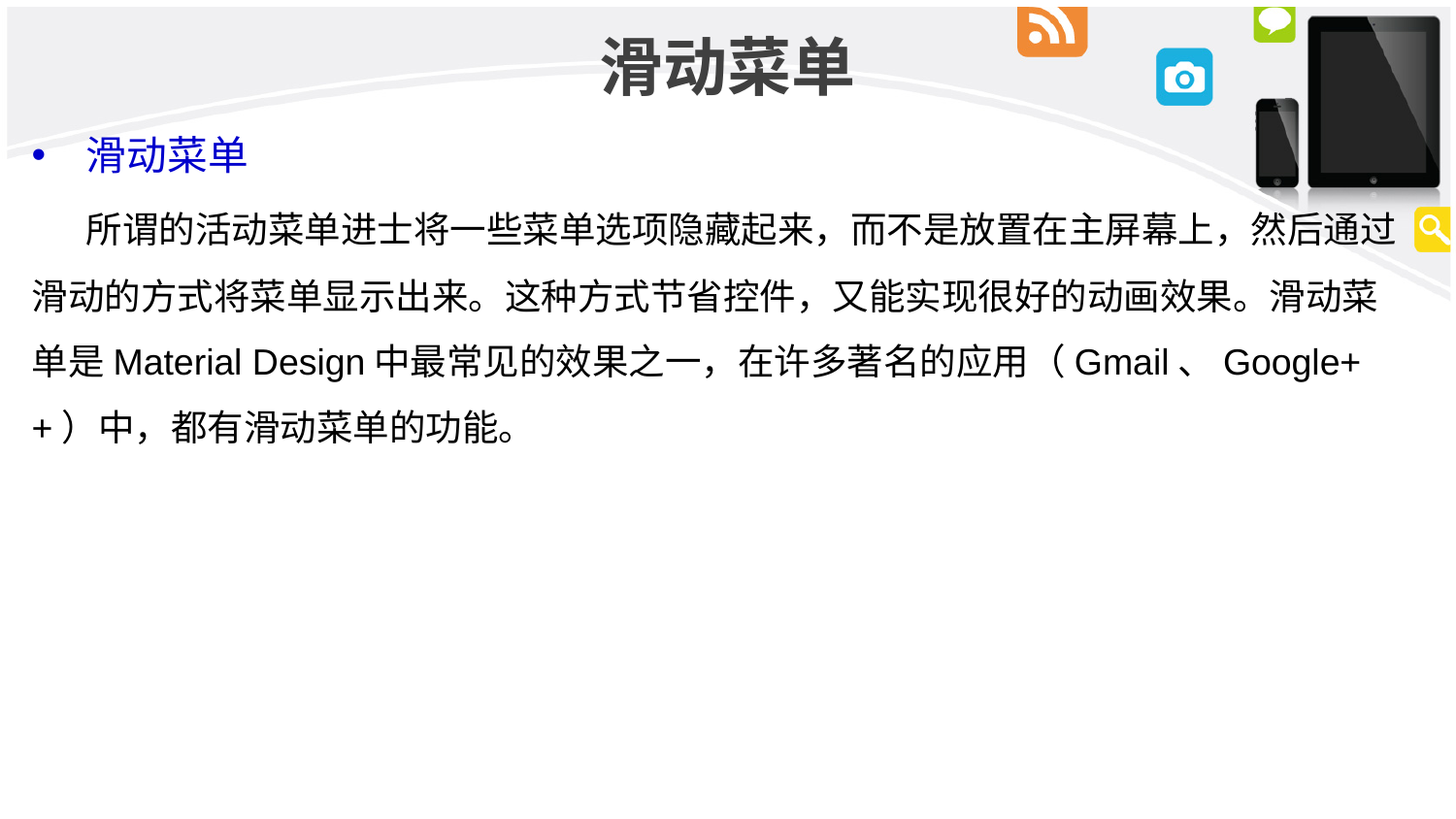

# 滑动菜单
滑动菜单
     所谓的活动菜单进士将一些菜单选项隐藏起来，而不是放置在主屏幕上，然后通过滑动的方式将菜单显示出来。这种方式节省控件，又能实现很好的动画效果。滑动菜单是Material Design中最常见的效果之一，在许多著名的应用（Gmail、Google++）中，都有滑动菜单的功能。